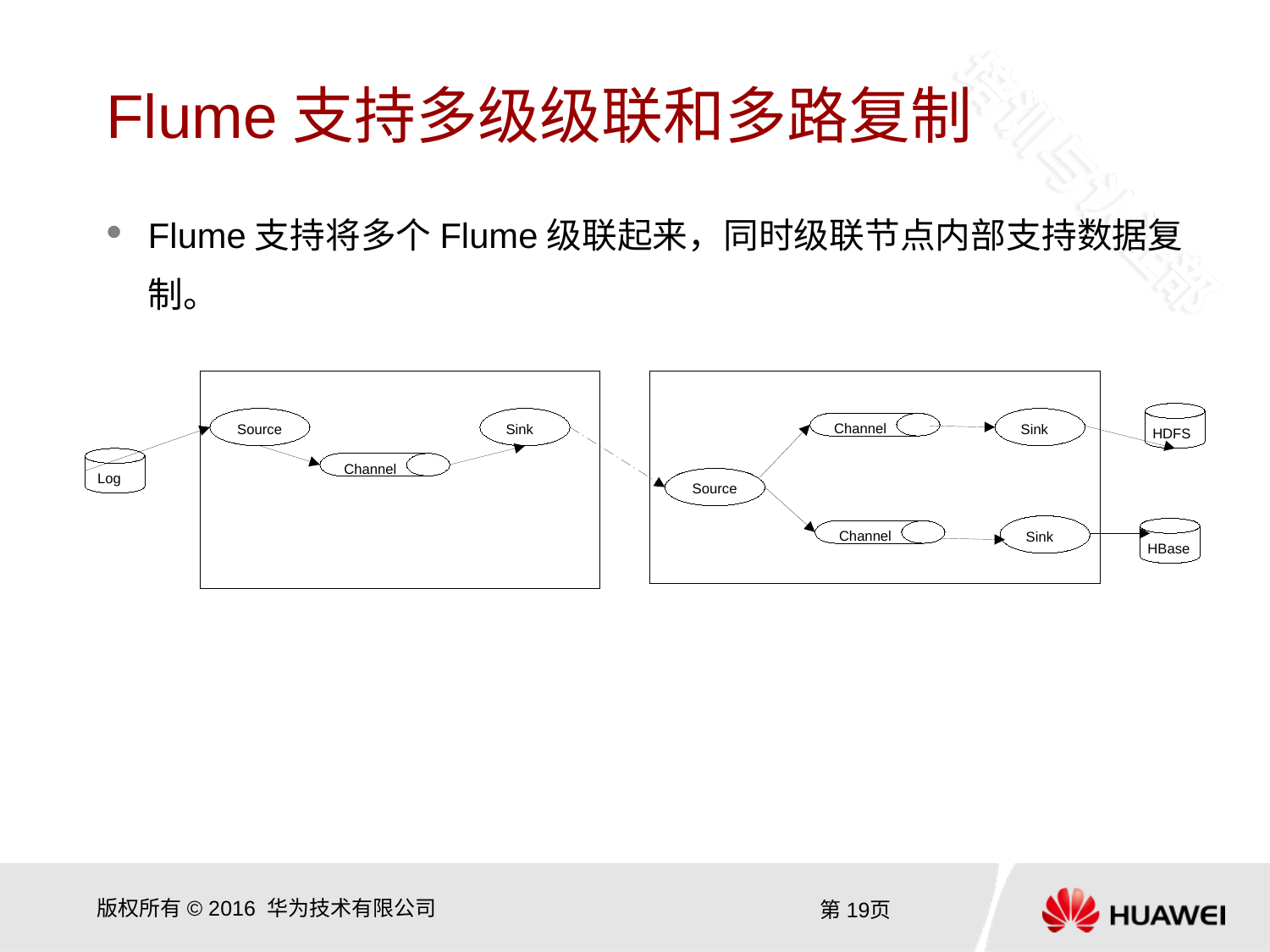

# Flume支持多级级联和多路复制
Flume支持将多个Flume级联起来，同时级联节点内部支持数据复制。

HDFS
Source
Sink
Sink
Channel
Log
Channel
Source

Sink
HBase
Channel